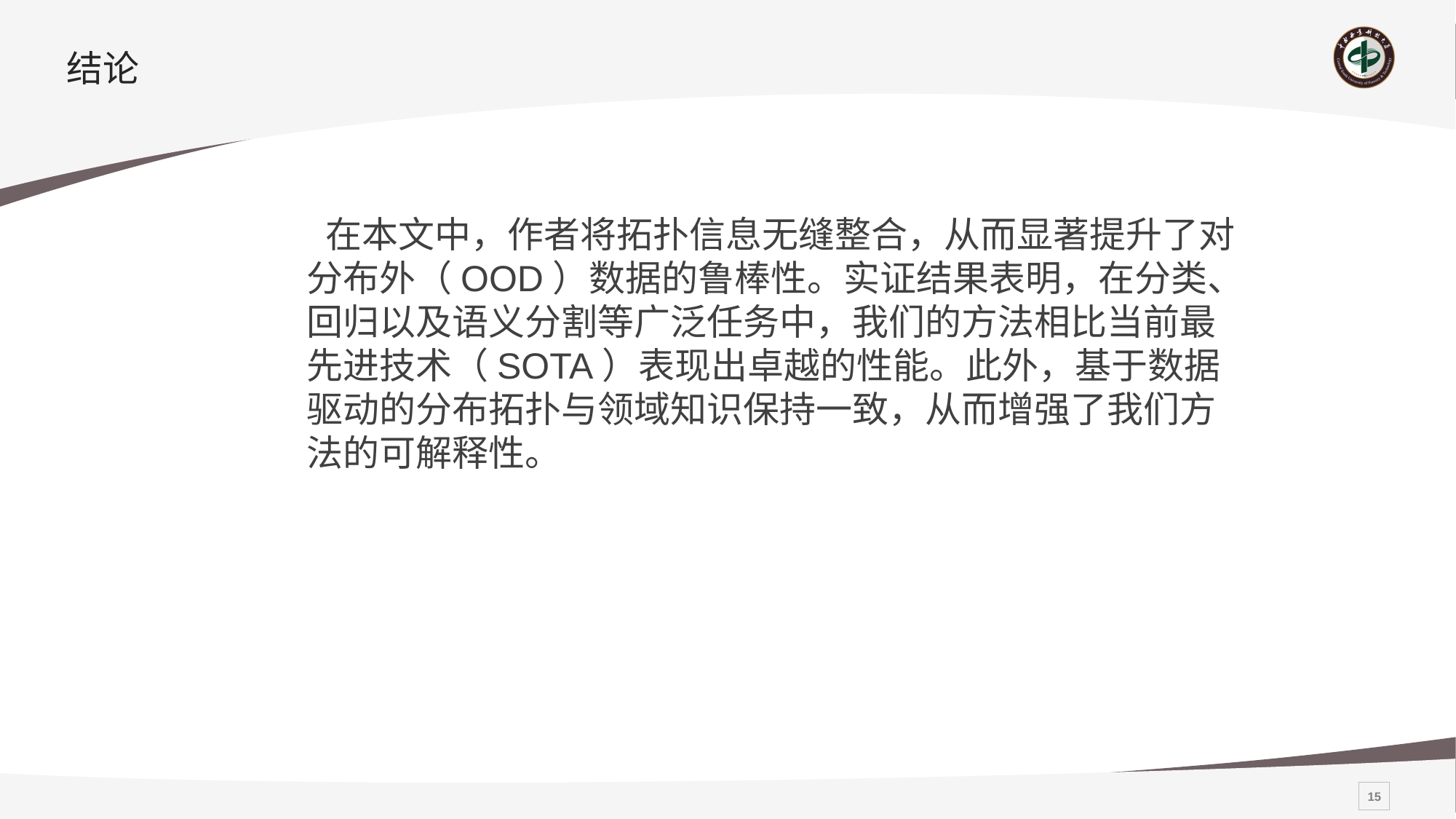

# 结论
  在本文中，作者将拓扑信息无缝整合，从而显著提升了对分布外（OOD）数据的鲁棒性。实证结果表明，在分类、回归以及语义分割等广泛任务中，我们的方法相比当前最先进技术（SOTA）表现出卓越的性能。此外，基于数据驱动的分布拓扑与领域知识保持一致，从而增强了我们方法的可解释性。